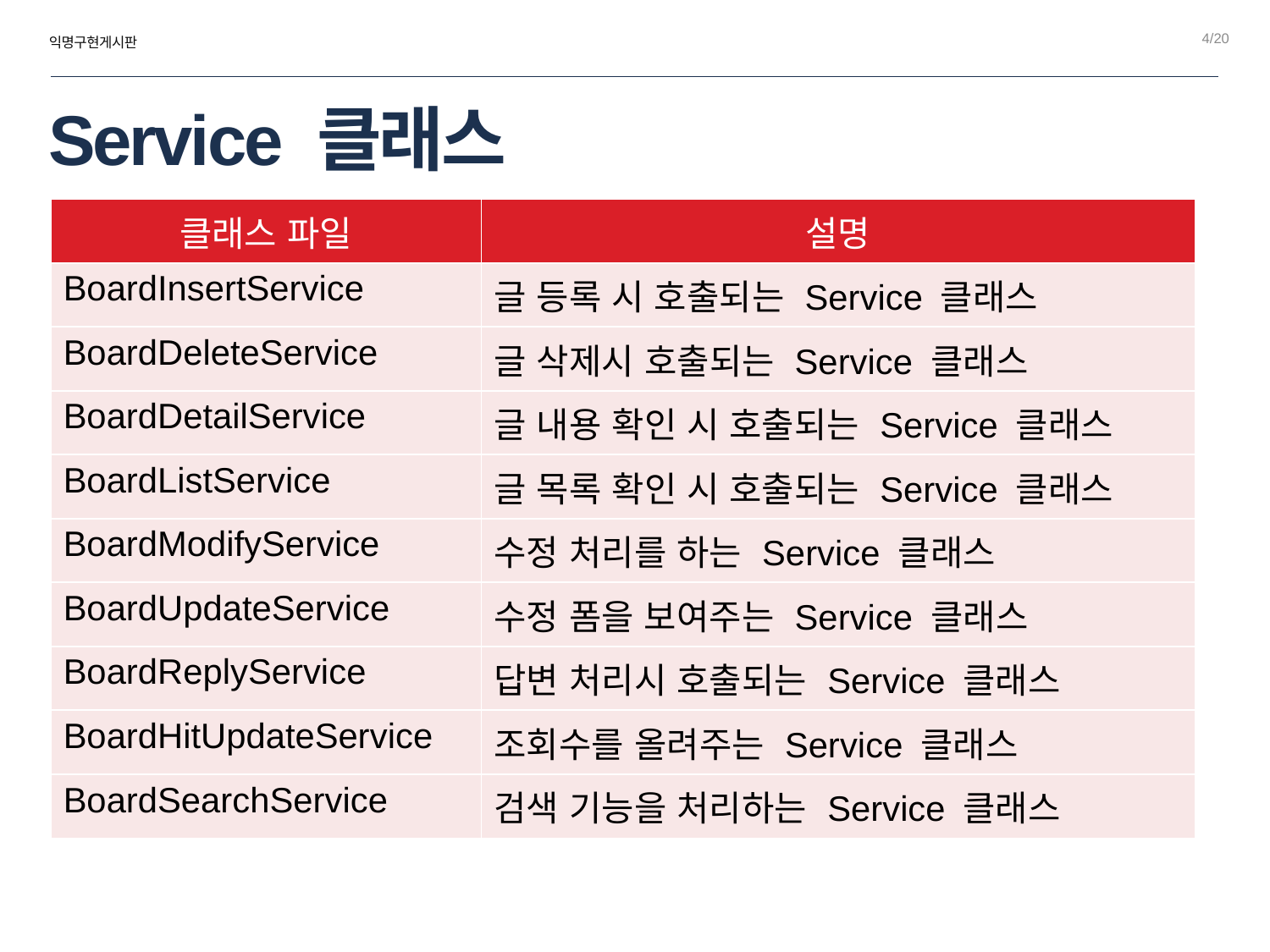

4/20
익명구현게시판
# Service 클래스
| 클래스 파일 | 설명 |
| --- | --- |
| BoardInsertService | 글 등록 시 호출되는 Service 클래스 |
| BoardDeleteService | 글 삭제시 호출되는 Service 클래스 |
| BoardDetailService | 글 내용 확인 시 호출되는 Service 클래스 |
| BoardListService | 글 목록 확인 시 호출되는 Service 클래스 |
| BoardModifyService | 수정 처리를 하는 Service 클래스 |
| BoardUpdateService | 수정 폼을 보여주는 Service 클래스 |
| BoardReplyService | 답변 처리시 호출되는 Service 클래스 |
| BoardHitUpdateService | 조회수를 올려주는 Service 클래스 |
| BoardSearchService | 검색 기능을 처리하는 Service 클래스 |